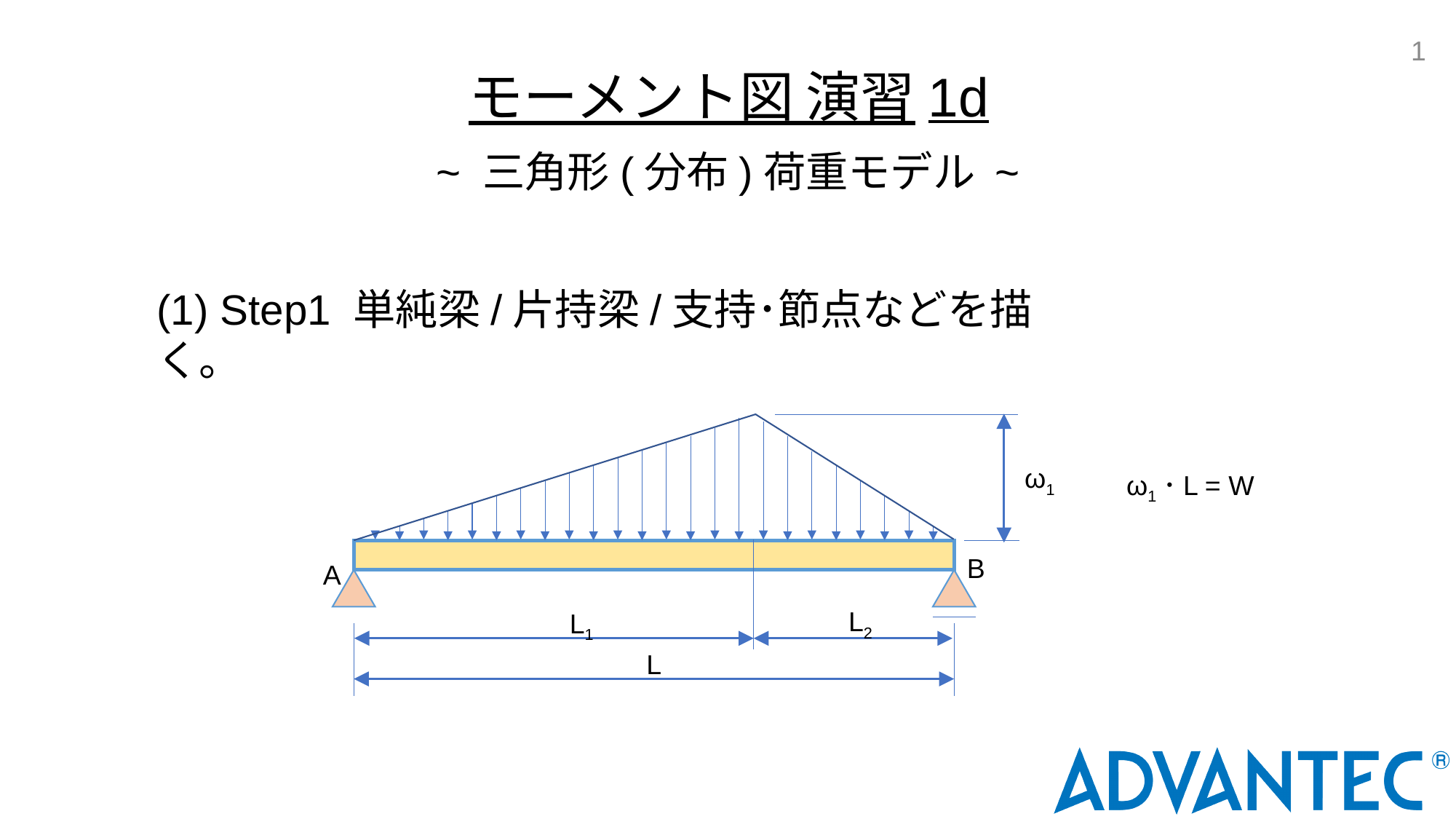

# モーメント図 演習1d
~ 三角形(分布)荷重モデル ~
(1) Step1 単純梁/片持梁/支持･節点などを描く。

 ω1

B
A

L2
L1
L
 ω1･L = W